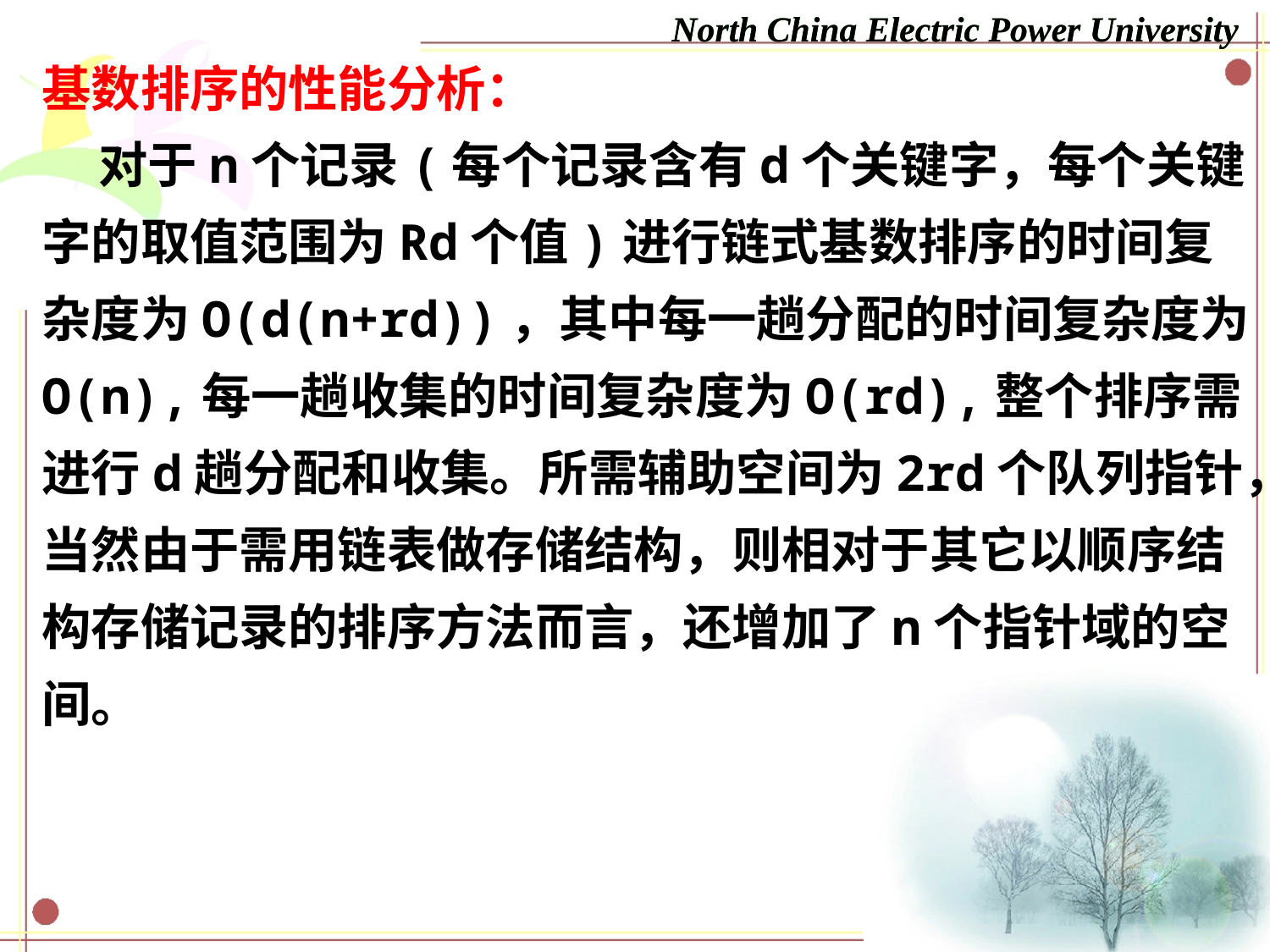

North China Electric Power University
基数排序的性能分析：
    对于n个记录(每个记录含有d个关键字，每个关键字的取值范围为Rd个值)进行链式基数排序的时间复杂度为O(d(n+rd))，其中每一趟分配的时间复杂度为O(n),每一趟收集的时间复杂度为O(rd),整个排序需进行d趟分配和收集。所需辅助空间为2rd个队列指针，当然由于需用链表做存储结构，则相对于其它以顺序结构存储记录的排序方法而言，还增加了n个指针域的空间。